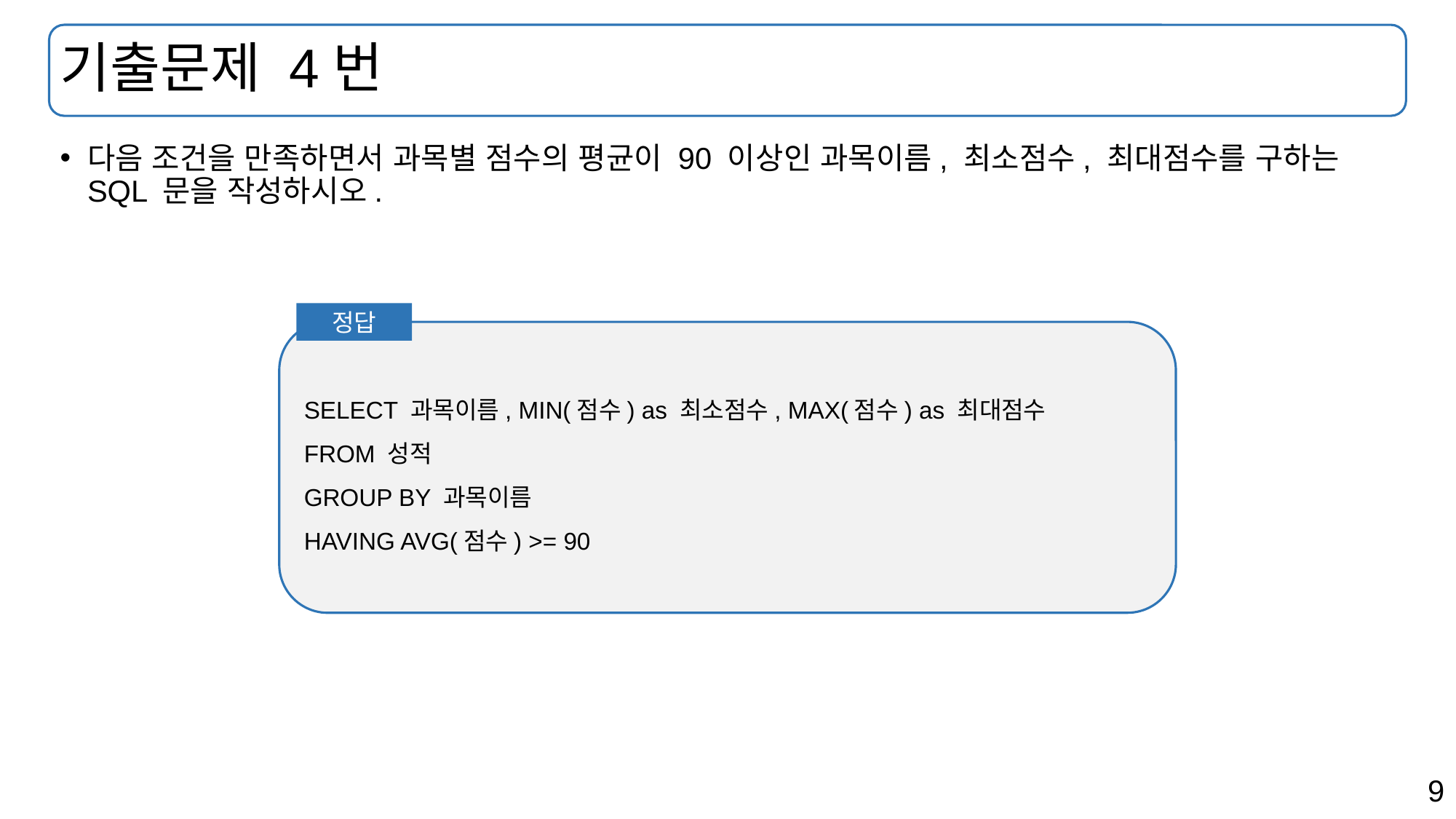

# 기출문제 4번
다음 조건을 만족하면서 과목별 점수의 평균이 90 이상인 과목이름, 최소점수, 최대점수를 구하는 SQL 문을 작성하시오.
정답
SELECT 과목이름, MIN(점수) as 최소점수, MAX(점수) as 최대점수
FROM 성적
GROUP BY 과목이름
HAVING AVG(점수) >= 90